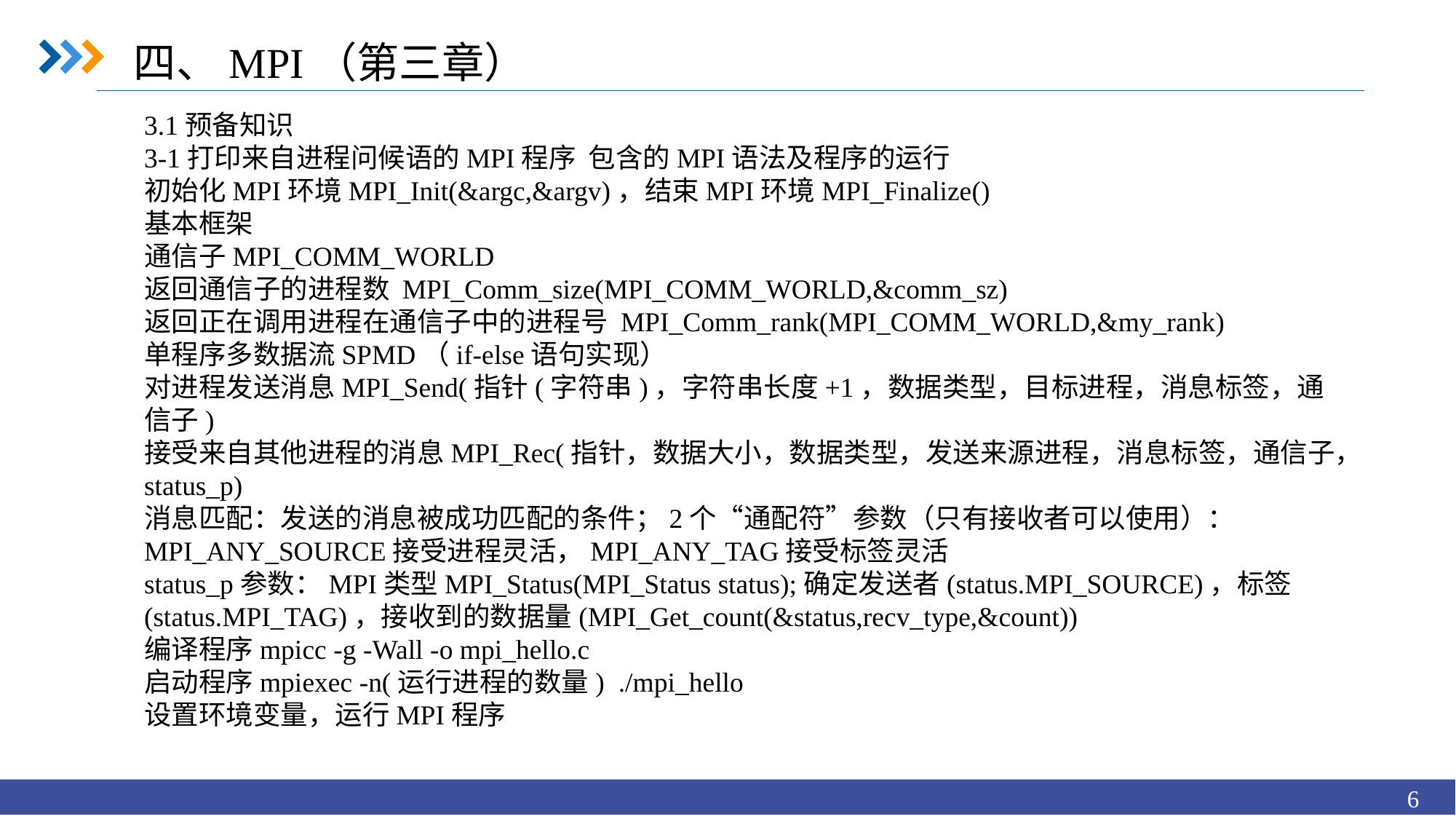

四、MPI（第三章）
3.1预备知识
3-1打印来自进程问候语的MPI程序  包含的MPI语法及程序的运行
初始化MPI环境MPI_Init(&argc,&argv)，结束MPI环境MPI_Finalize()
基本框架
通信子MPI_COMM_WORLD
返回通信子的进程数 MPI_Comm_size(MPI_COMM_WORLD,&comm_sz)
返回正在调用进程在通信子中的进程号 MPI_Comm_rank(MPI_COMM_WORLD,&my_rank)
单程序多数据流SPMD（if-else语句实现）
对进程发送消息MPI_Send(指针(字符串)，字符串长度+1，数据类型，目标进程，消息标签，通信子)
接受来自其他进程的消息MPI_Rec(指针，数据大小，数据类型，发送来源进程，消息标签，通信子，status_p)
消息匹配：发送的消息被成功匹配的条件；2个“通配符”参数（只有接收者可以使用）：MPI_ANY_SOURCE接受进程灵活，MPI_ANY_TAG接受标签灵活
status_p参数：MPI类型MPI_Status(MPI_Status status);确定发送者(status.MPI_SOURCE)，标签(status.MPI_TAG)，接收到的数据量(MPI_Get_count(&status,recv_type,&count))
编译程序mpicc -g -Wall -o mpi_hello.c
启动程序mpiexec -n(运行进程的数量)  ./mpi_hello
设置环境变量，运行MPI程序